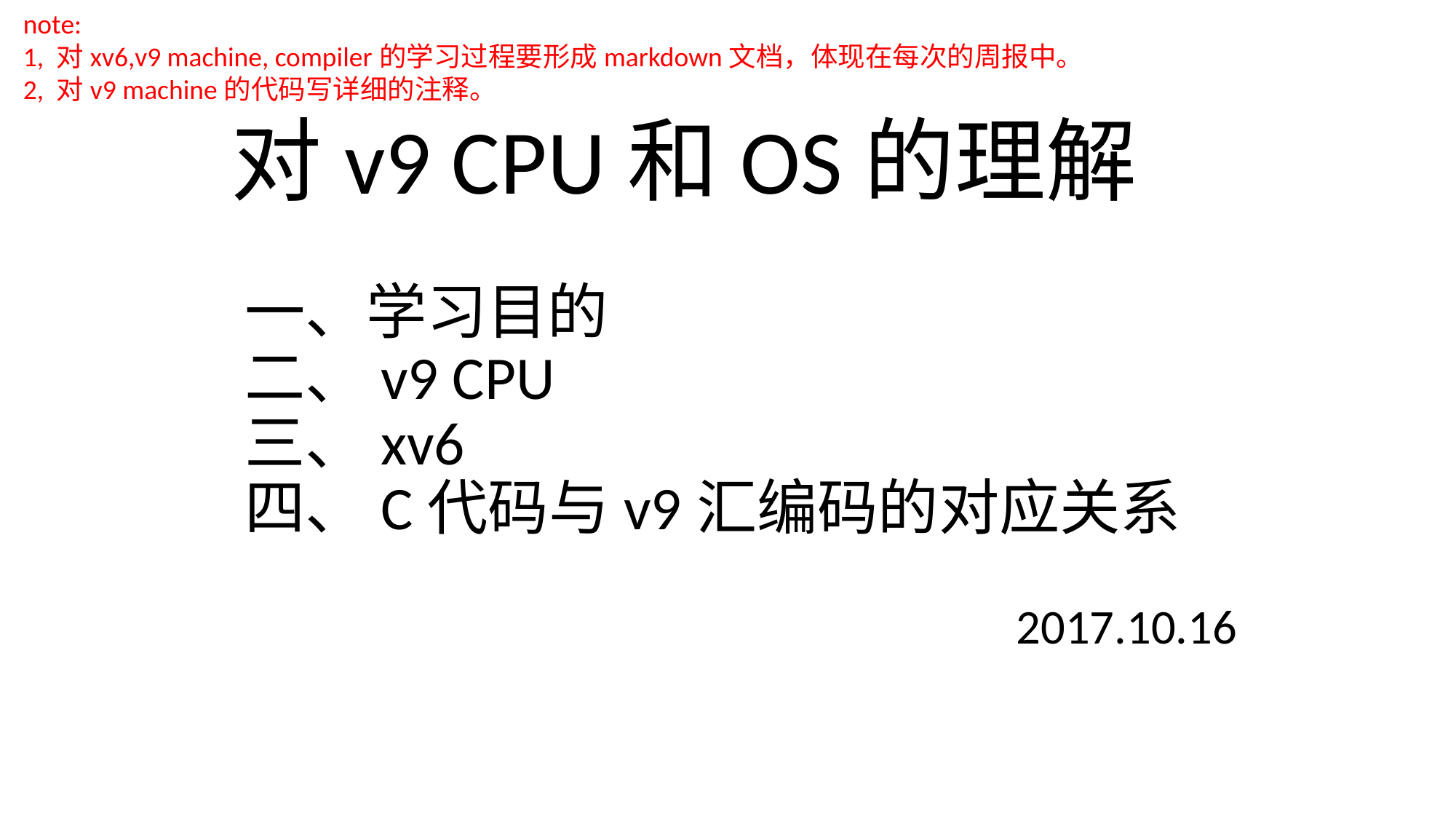

note:
1, 对xv6,v9 machine, compiler的学习过程要形成markdown文档，体现在每次的周报中。
2, 对v9 machine的代码写详细的注释。
对v9 CPU和OS的理解
# 一、学习目的 二、v9 CPU 三、xv6 四、C代码与v9汇编码的对应关系
2017.10.16